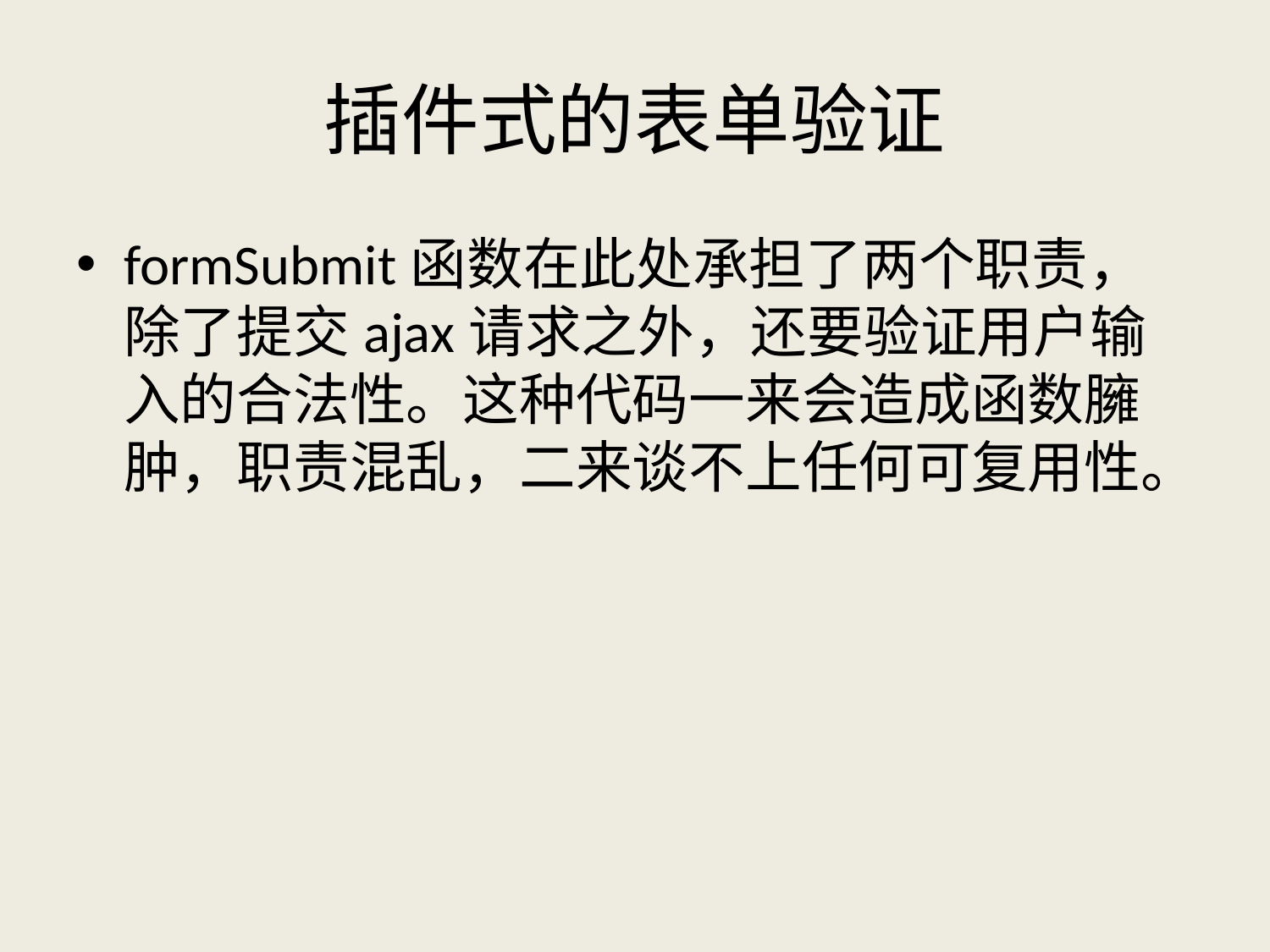

# 插件式的表单验证
formSubmit函数在此处承担了两个职责，除了提交ajax请求之外，还要验证用户输入的合法性。这种代码一来会造成函数臃肿，职责混乱，二来谈不上任何可复用性。